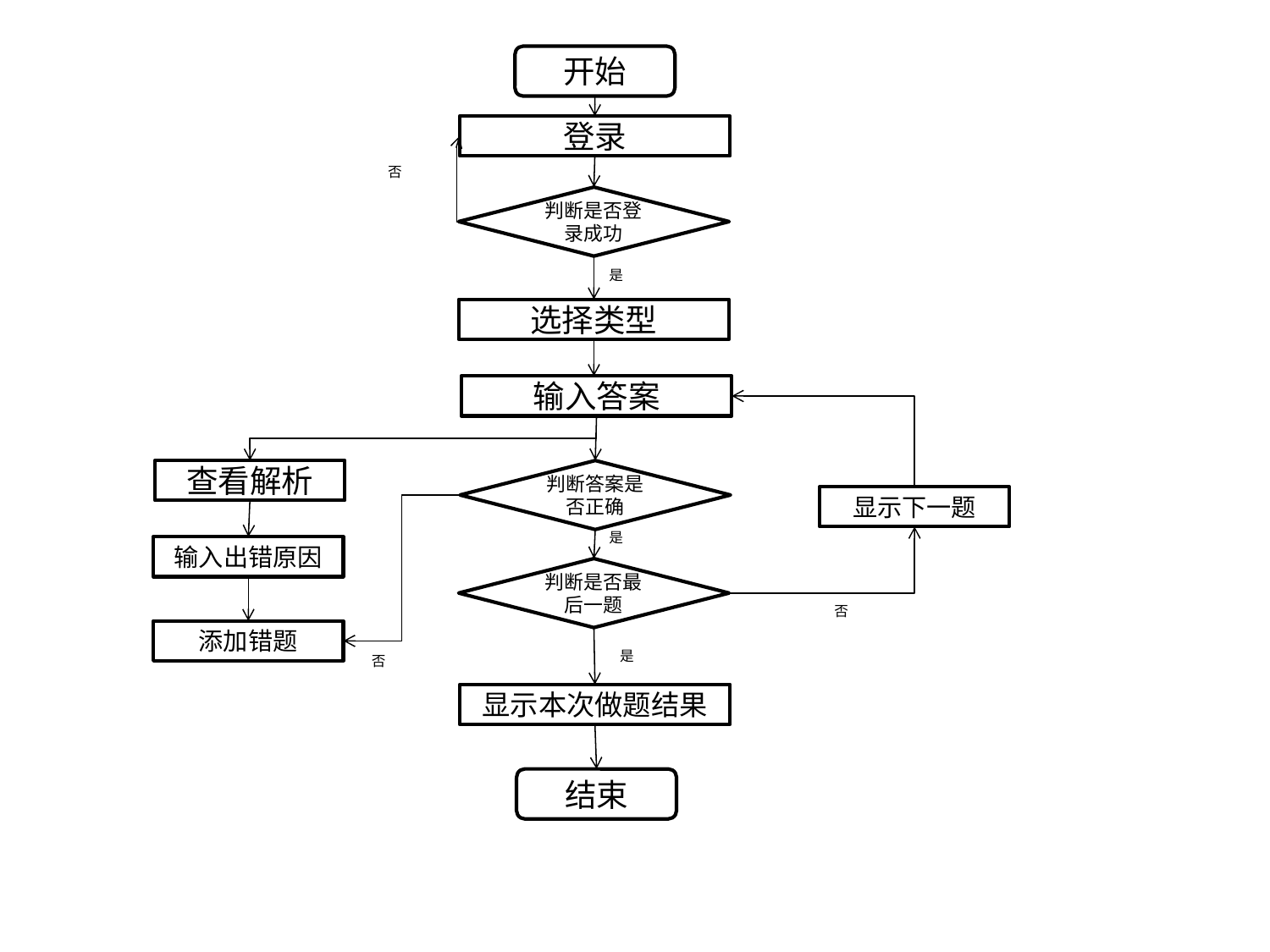

开始
登录
否
判断是否登录成功
是
选择类型
输入答案
查看解析
判断答案是否正确
显示下一题
是
输入出错原因
判断是否最后一题
否
添加错题
是
否
显示本次做题结果
结束